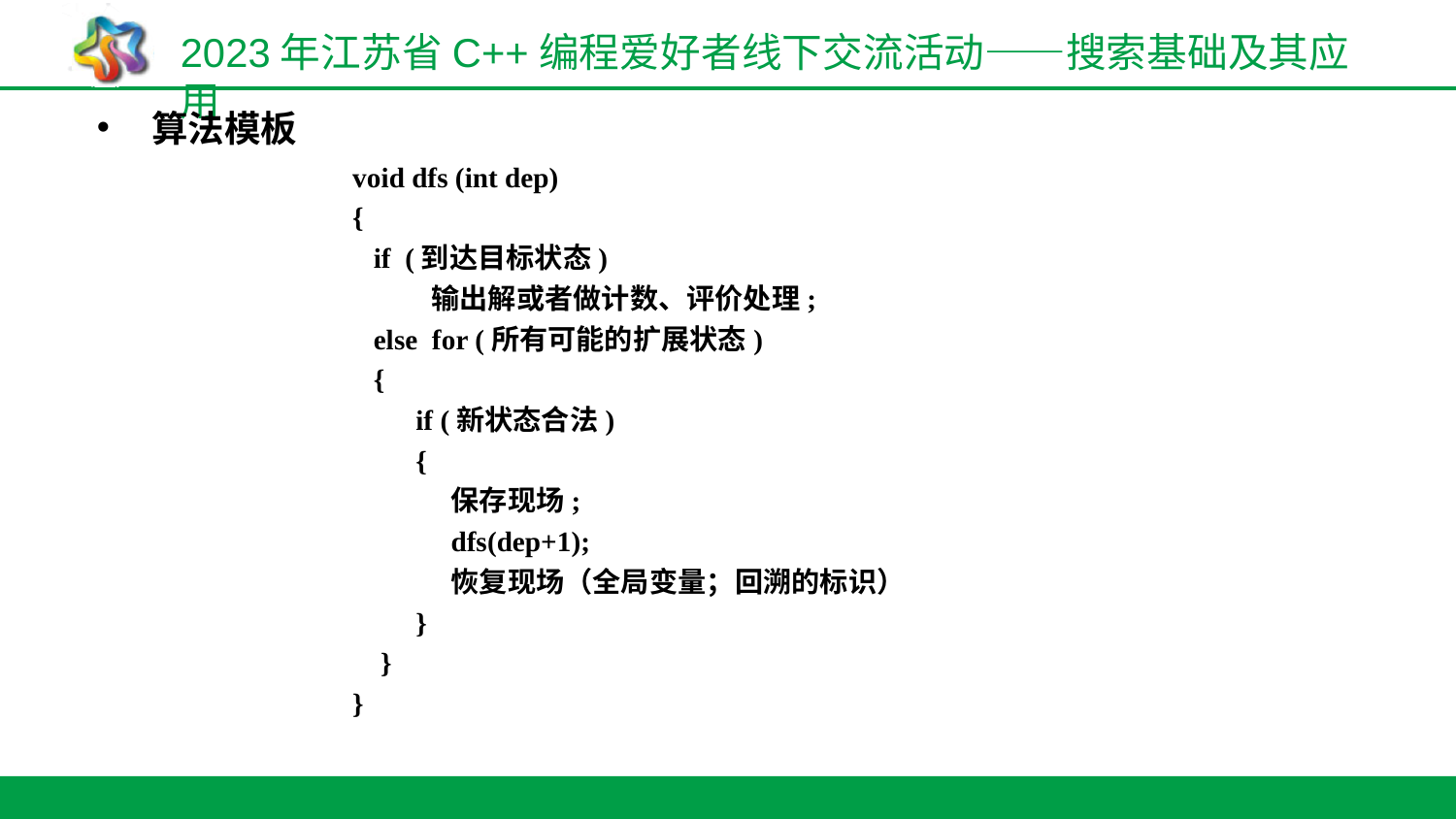

算法模板
void dfs (int dep)
{
   if  (到达目标状态)
           输出解或者做计数、评价处理;
   else  for (所有可能的扩展状态)
   {
         if (新状态合法)
         {
              保存现场;
              dfs(dep+1);
              恢复现场（全局变量；回溯的标识）
         }
    }
}